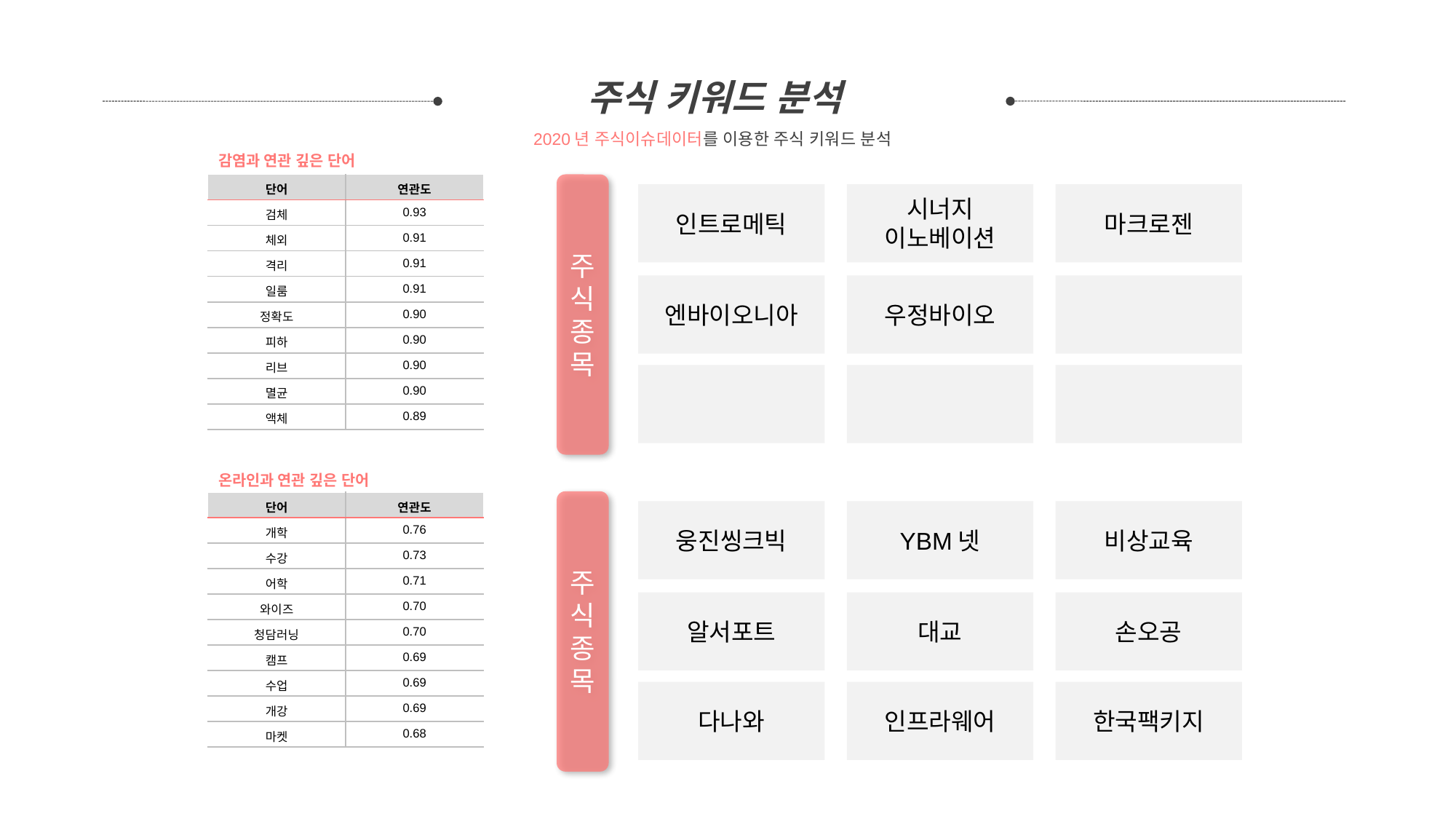

주식 키워드 분석
2020년 주식이슈데이터를 이용한 주식 키워드 분석
감염과 연관 깊은 단어
| 단어 | 연관도 |
| --- | --- |
| 검체 | 0.93 |
| 체외 | 0.91 |
| 격리 | 0.91 |
| 일룸 | 0.91 |
| 정확도 | 0.90 |
| 피하 | 0.90 |
| 리브 | 0.90 |
| 멸균 | 0.90 |
| 액체 | 0.89 |
주
식
종
목
인트로메틱
시너지
이노베이션
마크로젠
엔바이오니아
우정바이오

온라인과 연관 깊은 단어
주
식
종
목
웅진씽크빅
YBM넷
비상교육
알서포트
대교
손오공
다나와
인프라웨어
한국팩키지
| 단어 | 연관도 |
| --- | --- |
| 개학 | 0.76 |
| 수강 | 0.73 |
| 어학 | 0.71 |
| 와이즈 | 0.70 |
| 청담러닝 | 0.70 |
| 캠프 | 0.69 |
| 수업 | 0.69 |
| 개강 | 0.69 |
| 마켓 | 0.68 |